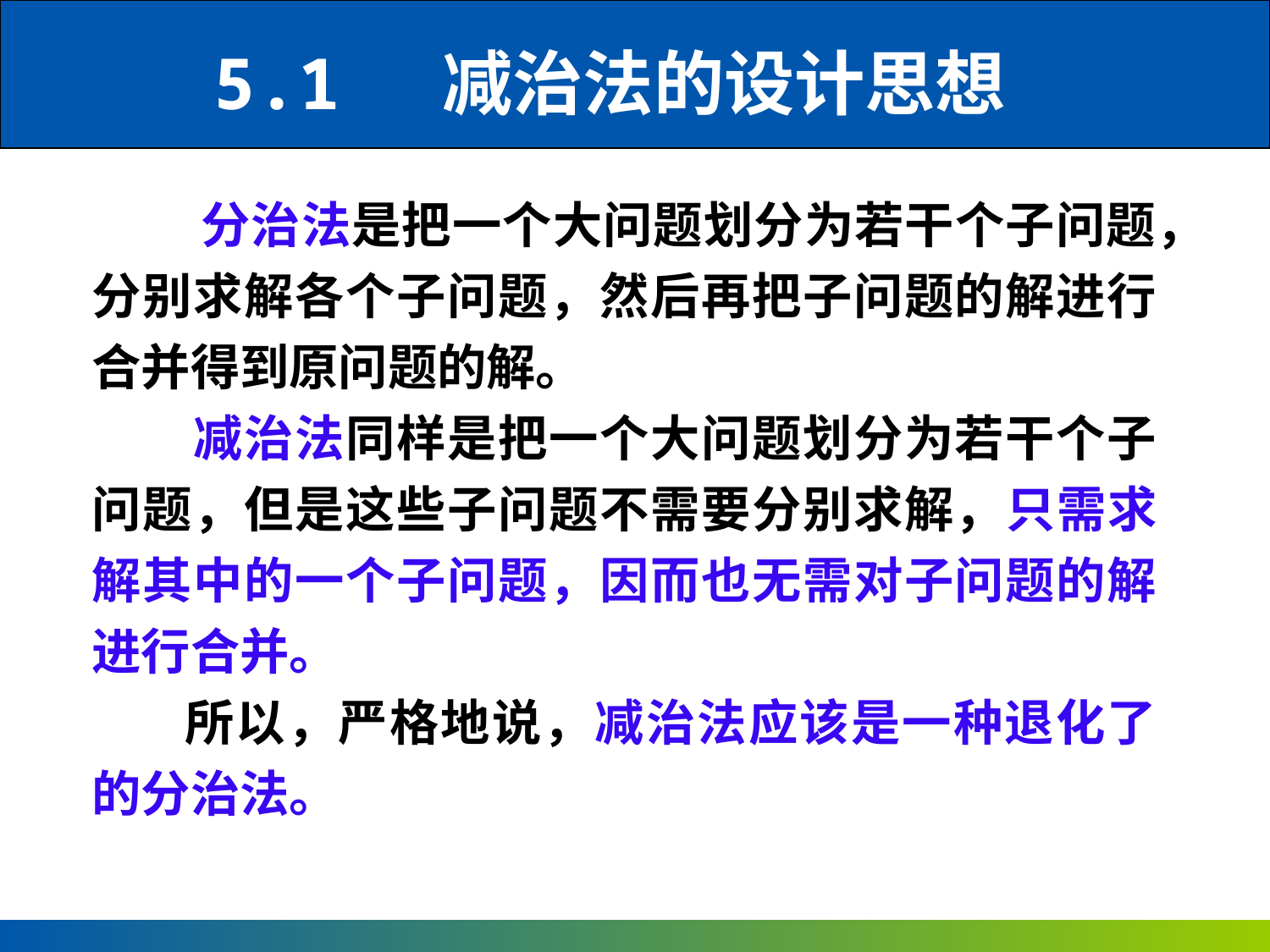

5.1  减治法的设计思想
        分治法是把一个大问题划分为若干个子问题，分别求解各个子问题，然后再把子问题的解进行合并得到原问题的解。
       减治法同样是把一个大问题划分为若干个子问题，但是这些子问题不需要分别求解，只需求解其中的一个子问题，因而也无需对子问题的解进行合并。
      所以，严格地说，减治法应该是一种退化了的分治法。